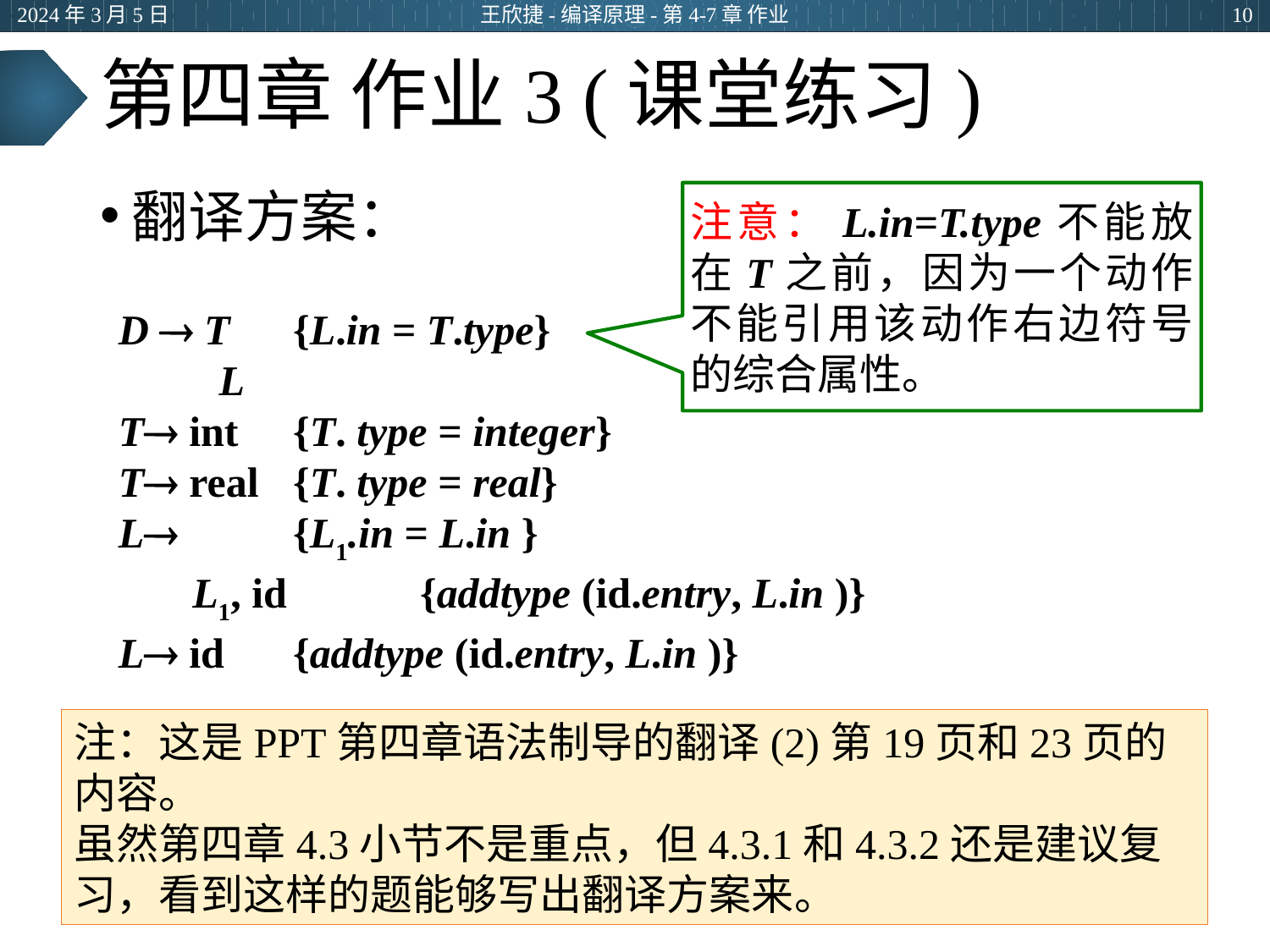

2024年3月5日
王欣捷-编译原理-第4-7章 作业
10
# 第四章 作业3 (课堂练习)
翻译方案：
注意：L.in=T.type不能放在T之前，因为一个动作不能引用该动作右边符号的综合属性。
D → T    	{L.in = T.type}
	     L
T→ int   	{T. type = integer}
T→ real 	{T. type = real}
L→         	{L1.in = L.in }
       L1, id 	{addtype (id.entry, L.in )}
L→ id     	{addtype (id.entry, L.in )}

注：这是PPT第四章语法制导的翻译(2)第19页和23页的内容。
虽然第四章4.3小节不是重点，但4.3.1和4.3.2还是建议复习，看到这样的题能够写出翻译方案来。